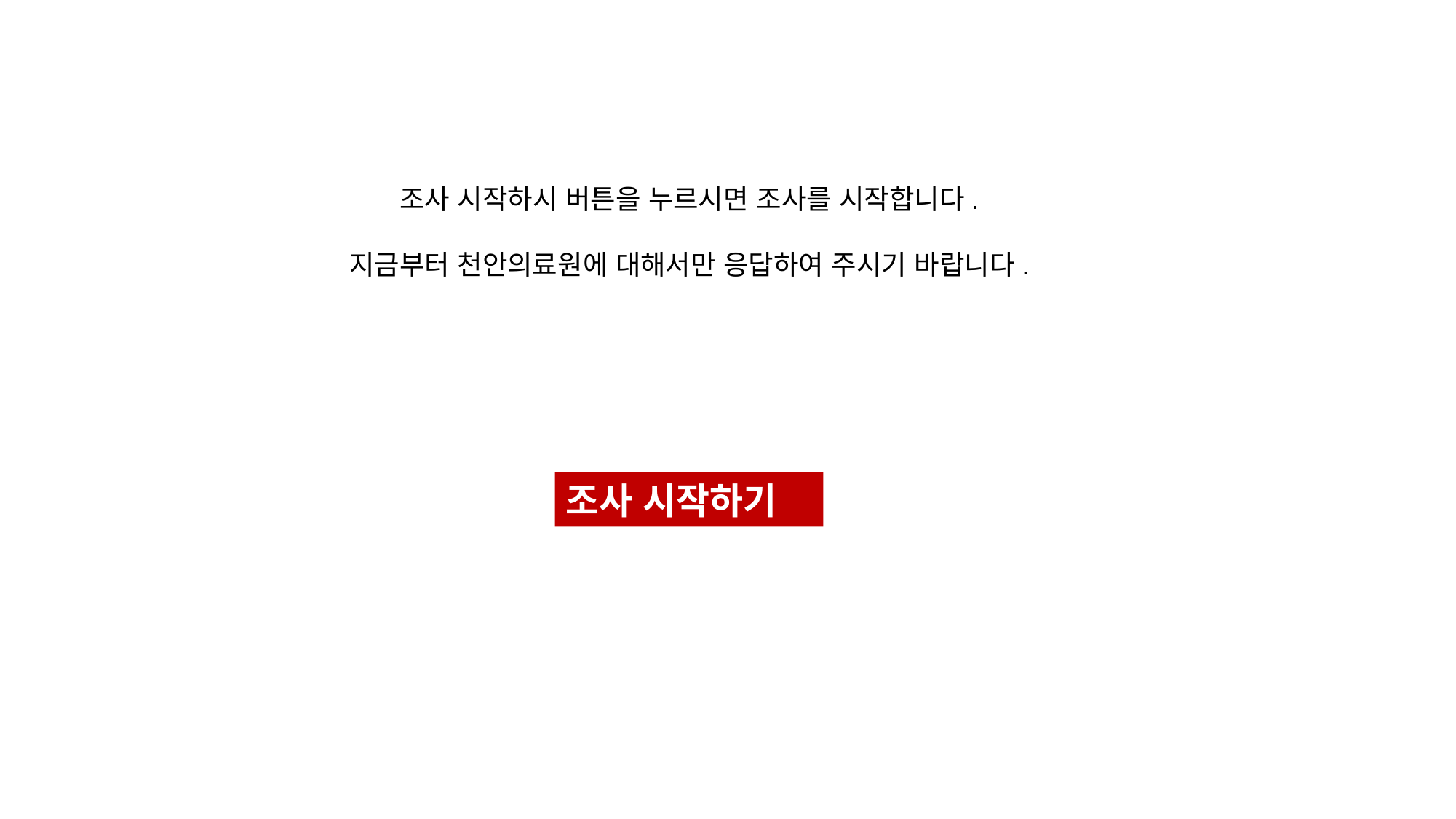

조사 시작하시 버튼을 누르시면 조사를 시작합니다.

지금부터 천안의료원에 대해서만 응답하여 주시기 바랍니다.
조사 시작하기